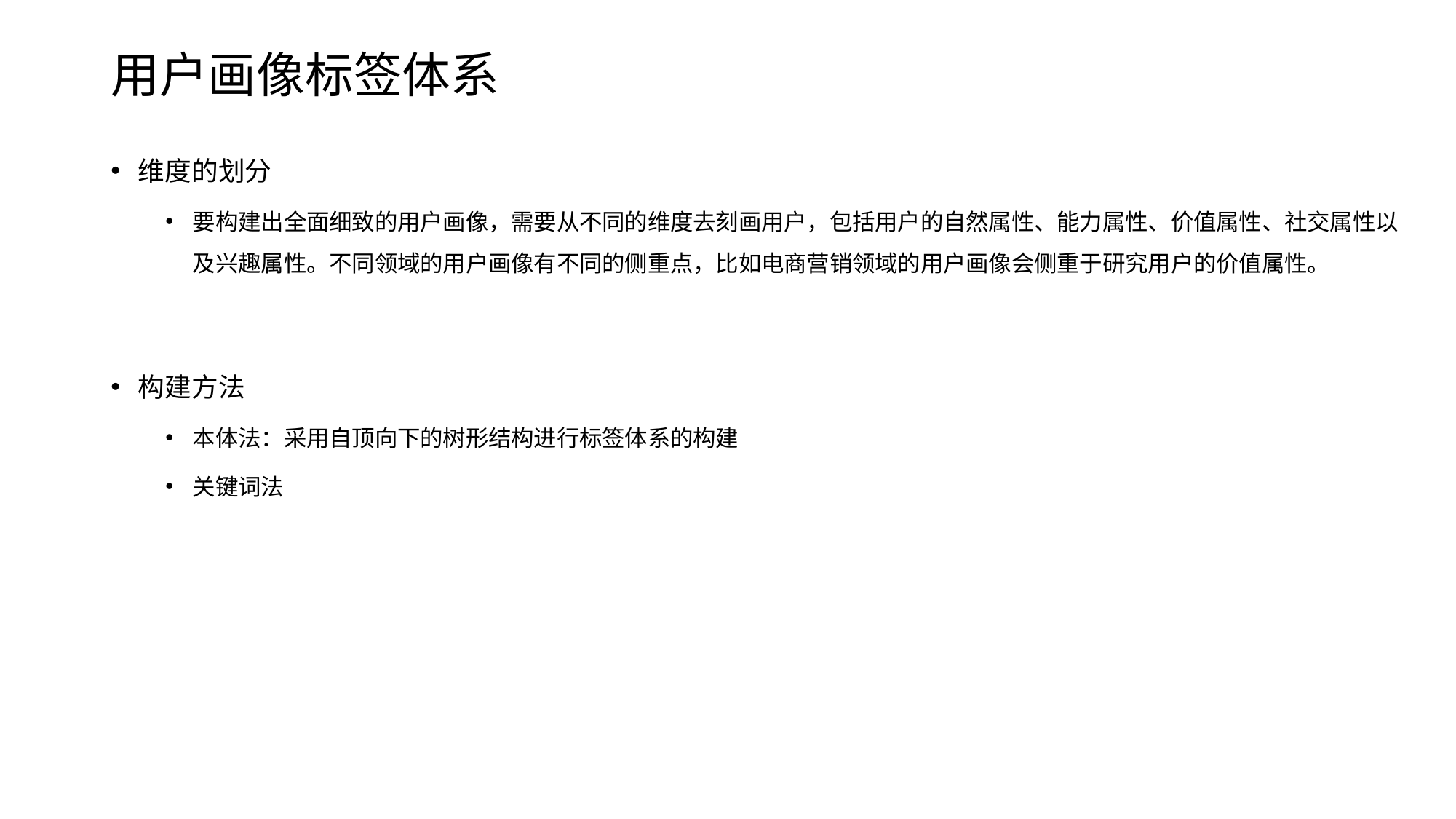

# 用户画像标签体系
维度的划分
要构建出全面细致的用户画像，需要从不同的维度去刻画用户，包括用户的自然属性、能力属性、价值属性、社交属性以及兴趣属性。不同领域的用户画像有不同的侧重点，比如电商营销领域的用户画像会侧重于研究用户的价值属性。

构建方法
本体法：采用自顶向下的树形结构进行标签体系的构建
关键词法